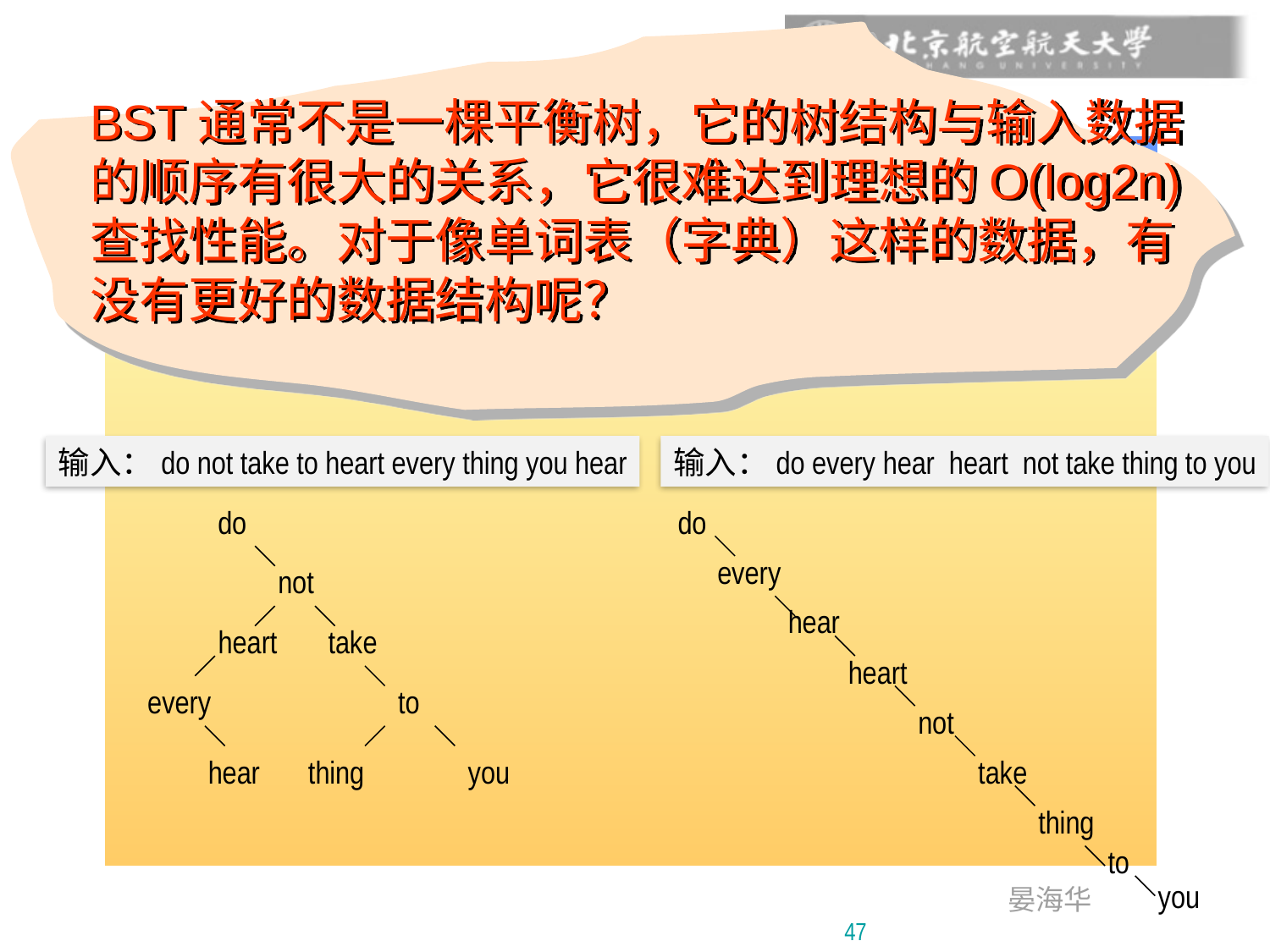

BST通常不是一棵平衡树，它的树结构与输入数据的顺序有很大的关系，它很难达到理想的O(log2n)查找性能。对于像单词表（字典）这样的数据，有没有更好的数据结构呢？
输入：do not take to heart every thing you hear
do
not
heart
take
every
to
hear
thing
you
输入：do every hear  heart  not take thing to you
do
every
hear
heart
not
take
thing
to
you
47